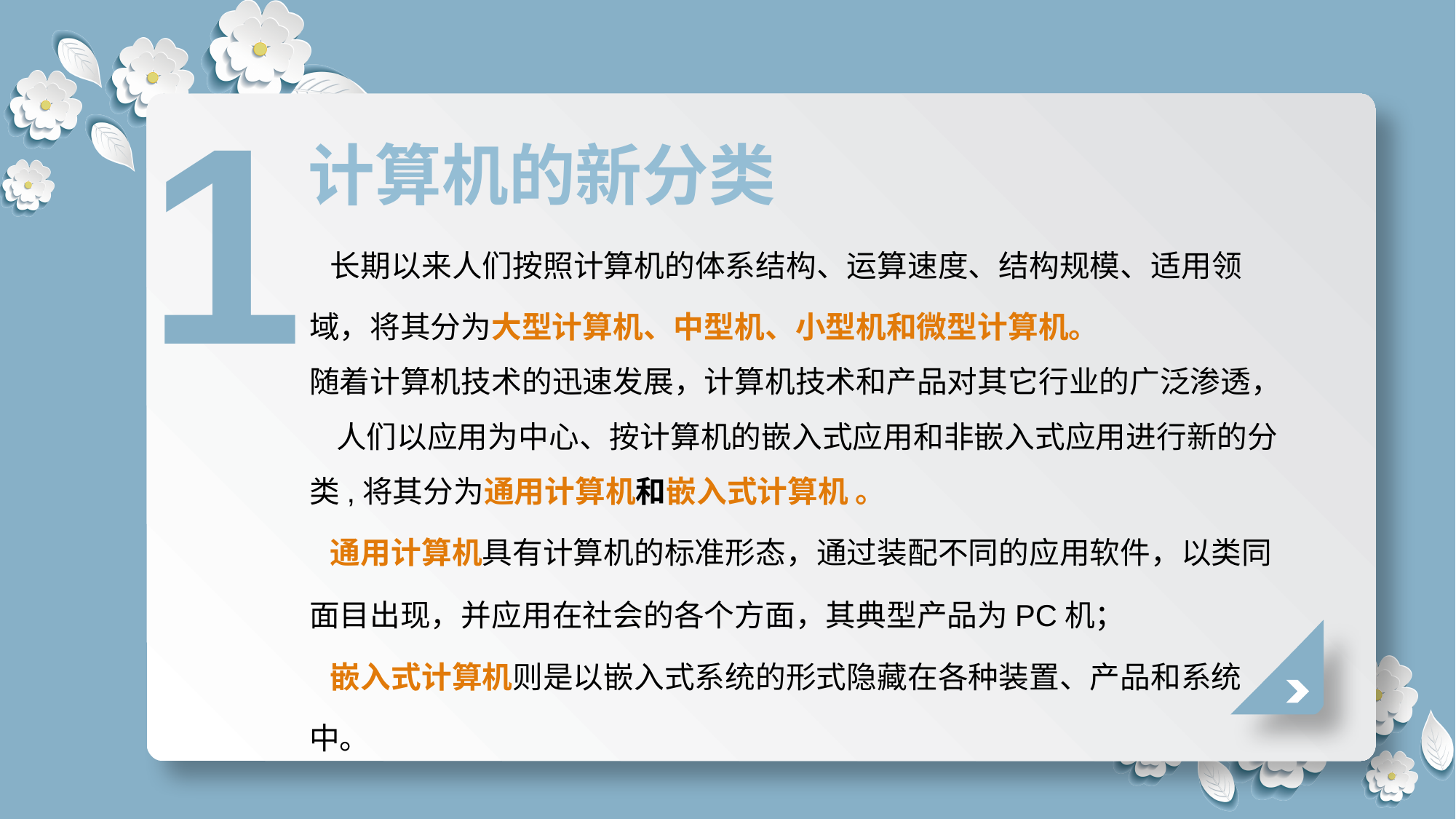

1

计算机的新分类
  长期以来人们按照计算机的体系结构、运算速度、结构规模、适用领域，将其分为大型计算机、中型机、小型机和微型计算机。
随着计算机技术的迅速发展，计算机技术和产品对其它行业的广泛渗透，      人们以应用为中心、按计算机的嵌入式应用和非嵌入式应用进行新的分类,将其分为通用计算机和嵌入式计算机 。
  通用计算机具有计算机的标准形态，通过装配不同的应用软件，以类同面目出现，并应用在社会的各个方面，其典型产品为PC机；
  嵌入式计算机则是以嵌入式系统的形式隐藏在各种装置、产品和系统中。

延时符